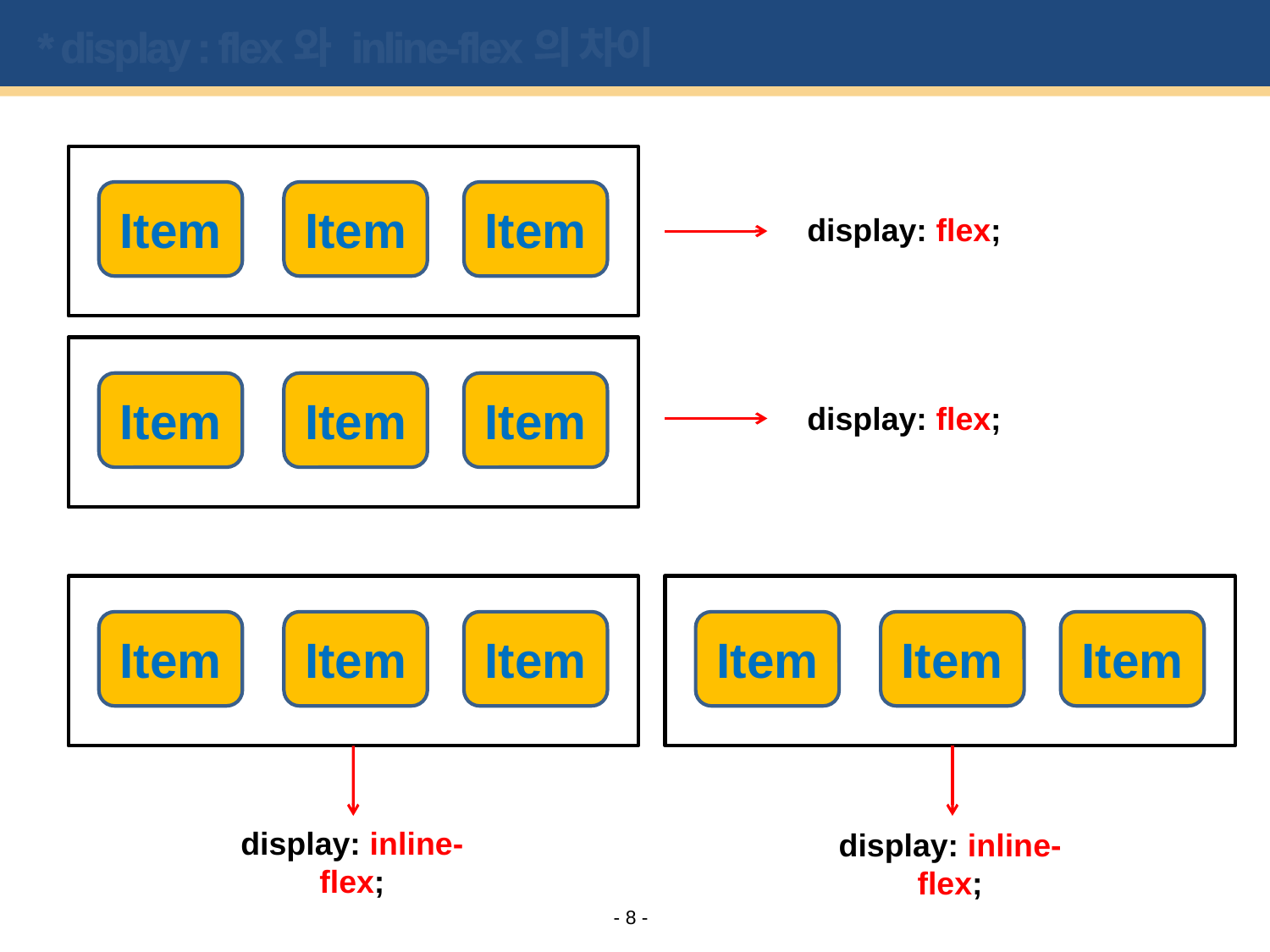

# * display : flex와 inline-flex의 차이

Item
Item
Item
display: flex;

Item
Item
Item
display: flex;

Item
Item
Item
Item
Item
Item
display: inline-flex;
display: inline-flex;